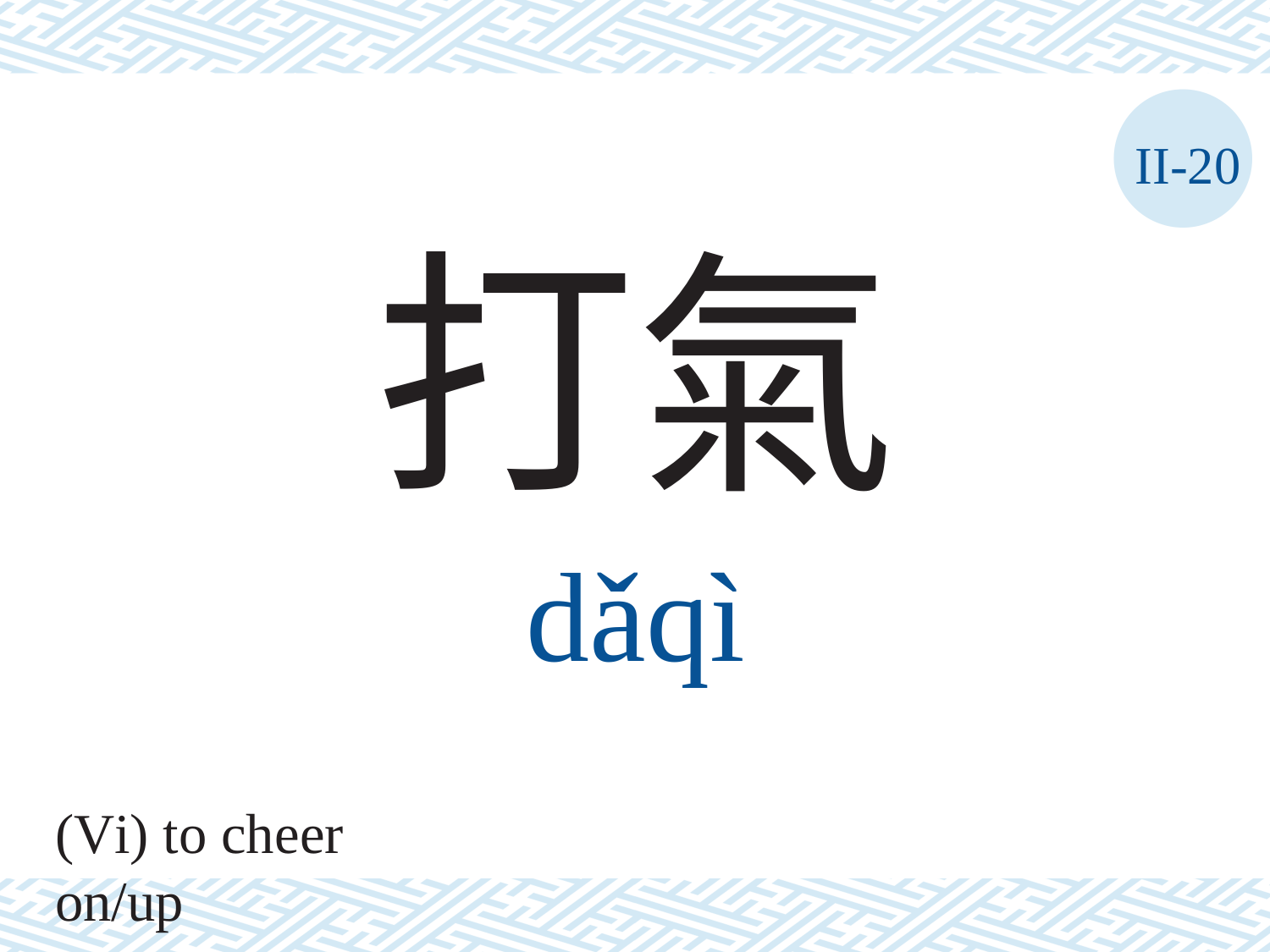

II-20
打氣
dǎqì
(Vi) to cheer on/up